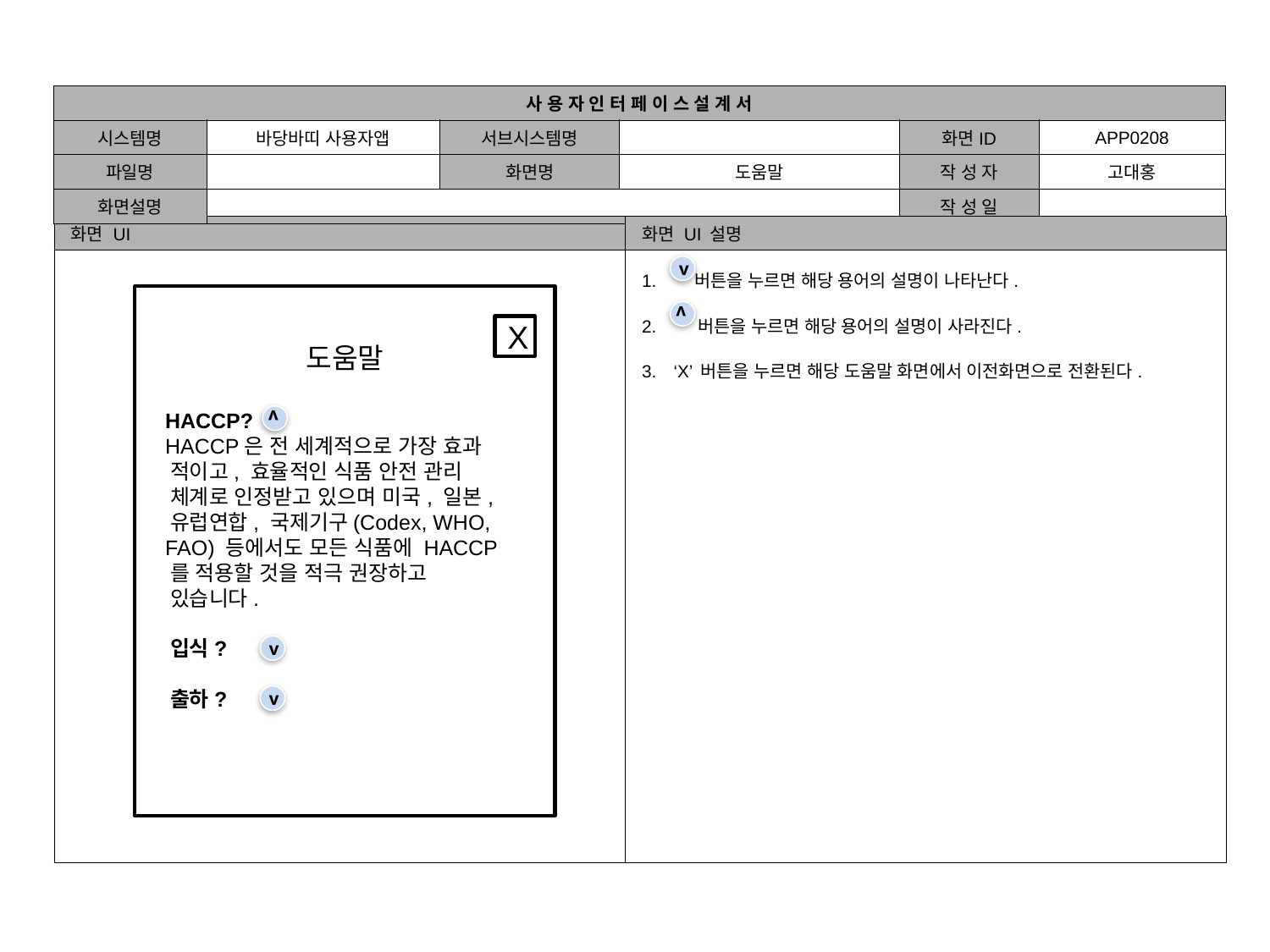

| 사 용 자 인 터 페 이 스 설 계 서 |  |  |  |  |  |
| --- | --- | --- | --- | --- | --- |
| 시스템명 | 바당바띠 사용자앱 | 서브시스템명 |  | 화면ID | APP0208 |
| 파일명 |  | 화면명 | 도움말 | 작 성 자 | 고대홍 |
| 화면설명 |  |  |  | 작 성 일 |  |
| 화면 UI |
| --- |
|  |
| 화면 UI 설명 |
| --- |
| 버튼을 누르면 해당 용어의 설명이 나타난다. 버튼을 누르면 해당 용어의 설명이 사라진다. ‘X’ 버튼을 누르면 해당 도움말 화면에서 이전화면으로 전환된다. |
v
도움말

   HACCP?
   HACCP은 전 세계적으로 가장 효과
   적이고, 효율적인 식품 안전 관리
   체계로 인정받고 있으며 미국, 일본,
   유럽연합, 국제기구(Codex, WHO,
   FAO) 등에서도 모든 식품에 HACCP
   를 적용할 것을 적극 권장하고
   있습니다.

   입식?

   출하?

v
X
v
v
v